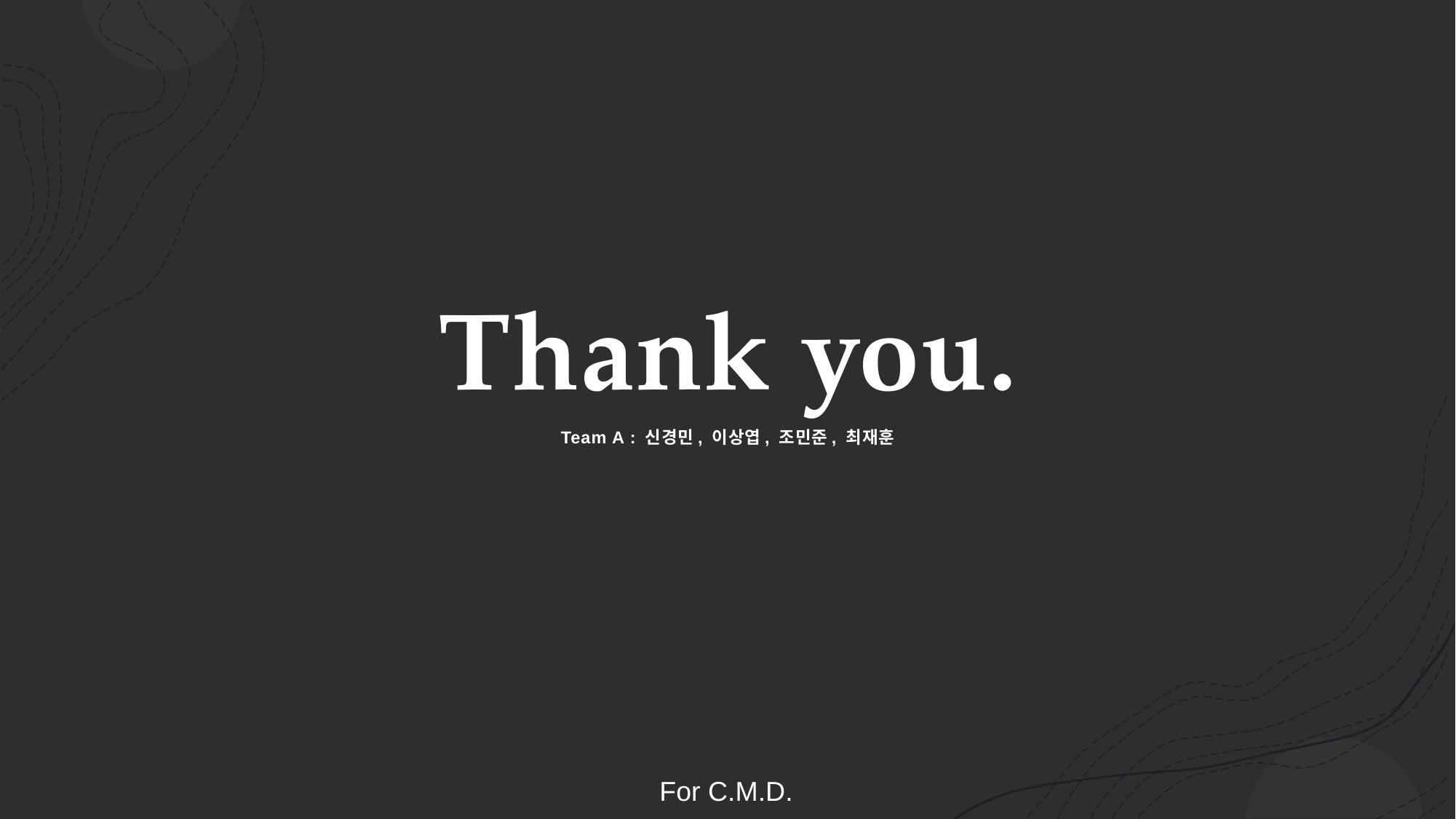

# Thank you.
Team A : 신경민, 이상엽, 조민준, 최재훈
For C.M.D.